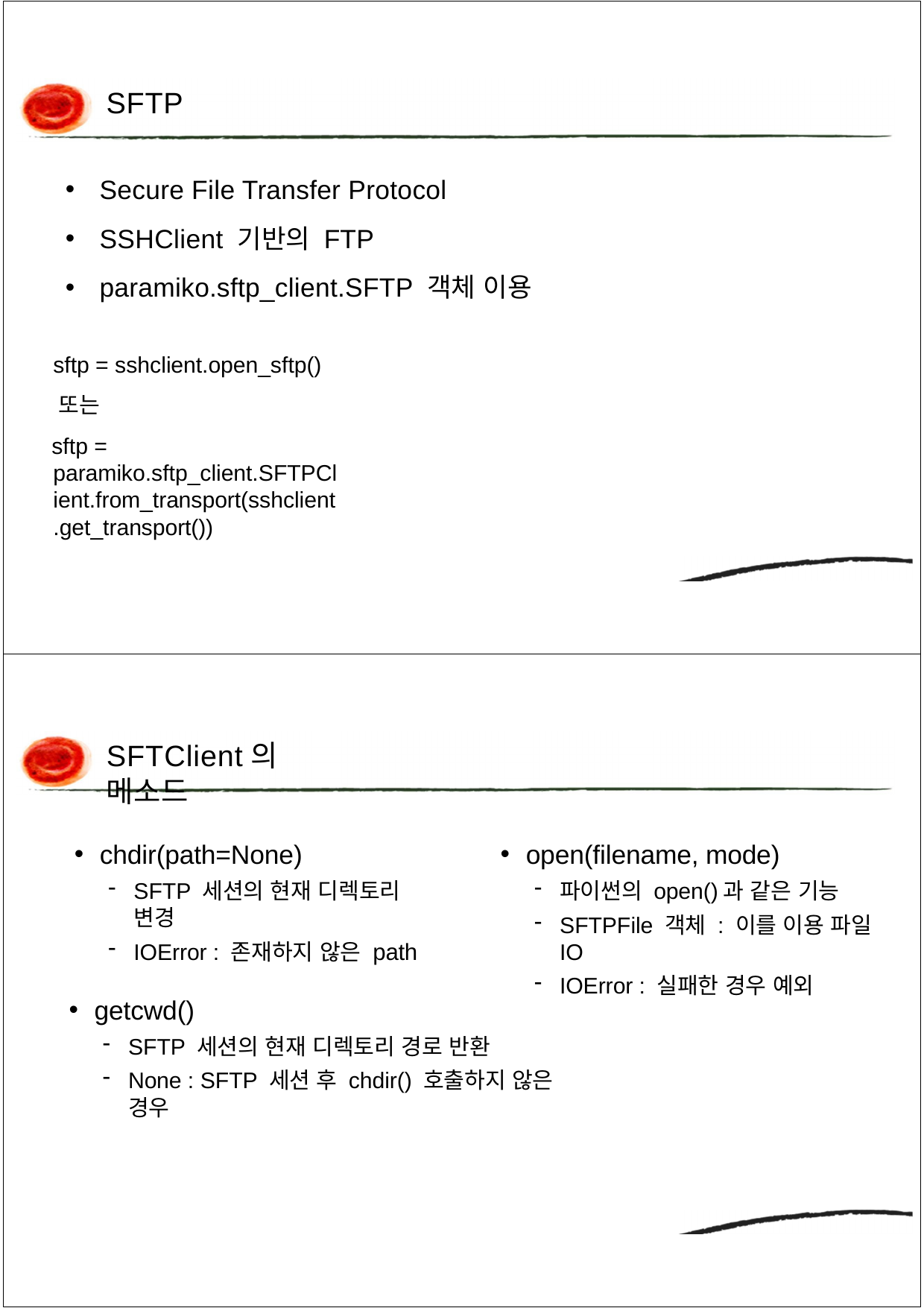

SFTP

Secure File Transfer Protocol
SSHClient 기반의 FTP
paramiko.sftp_client.SFTP 객체 이용

sftp = sshclient.open_sftp()  또는
sftp = paramiko.sftp_client.SFTPClient.from_transport(sshclient.get_transport())

SFTClient의 메소드
chdir(path=None)
SFTP 세션의 현재 디렉토리 변경
IOError : 존재하지 않은 path
open(filename, mode)
파이썬의 open()과 같은 기능
SFTPFile 객체 : 이를 이용 파일 IO
IOError : 실패한 경우 예외
getcwd()
SFTP 세션의 현재 디렉토리 경로 반환
None : SFTP 세션 후 chdir() 호출하지 않은 경우